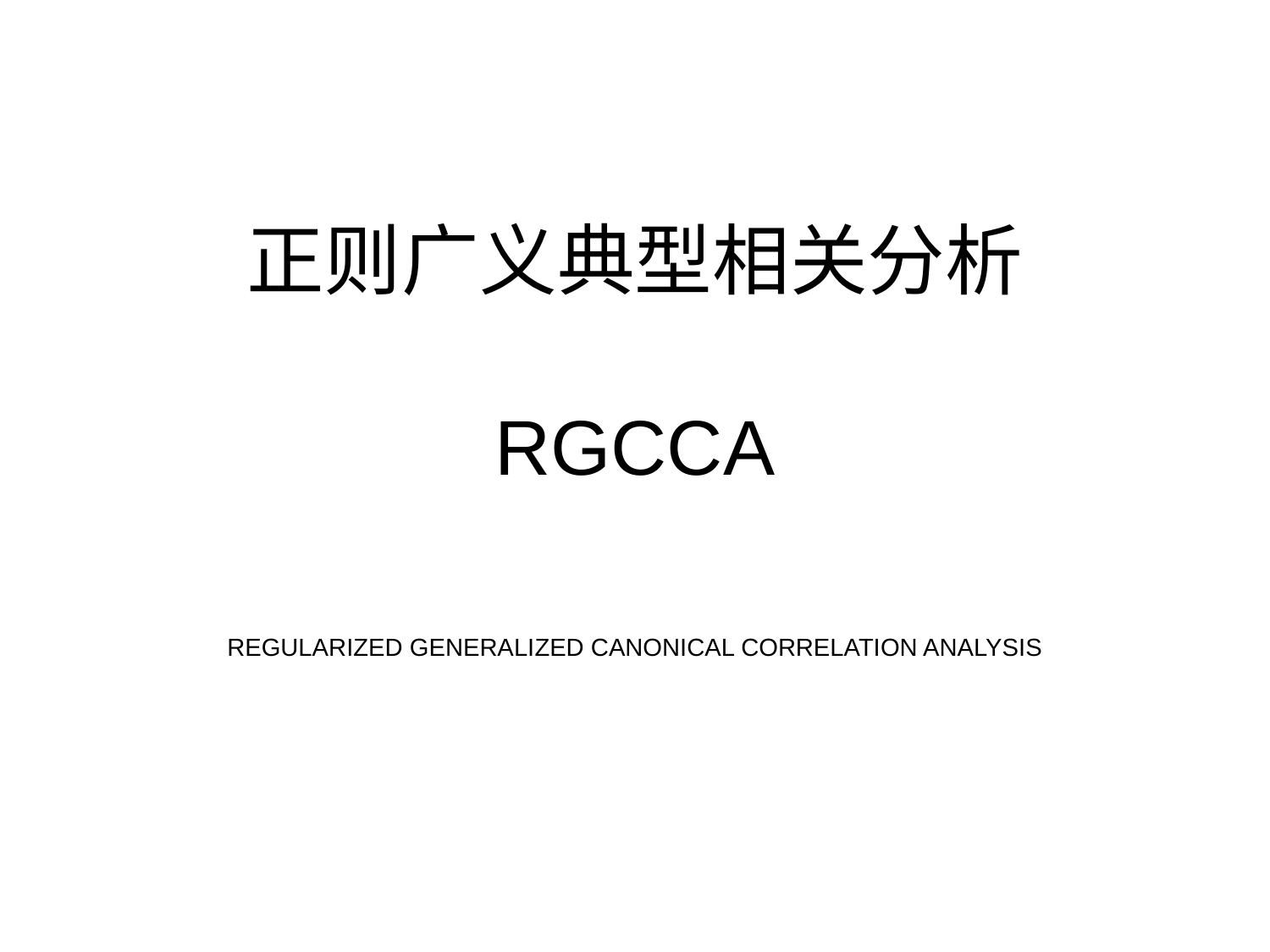

# 正则广义典型相关分析 RGCCA
REGULARIZED GENERALIZED CANONICAL CORRELATION ANALYSIS